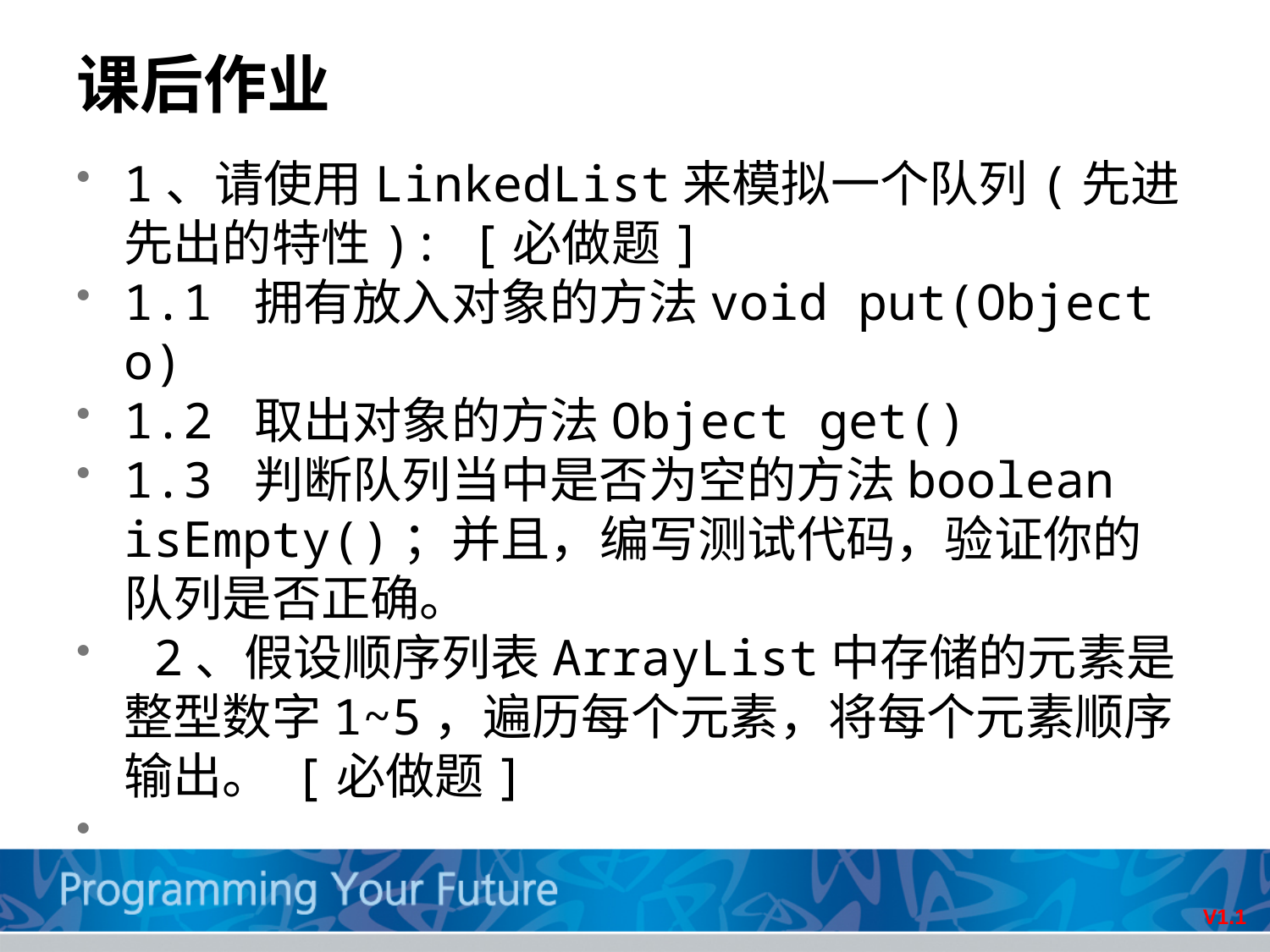

# 课后作业
1、请使用LinkedList来模拟一个队列(先进先出的特性): [必做题]
1.1 拥有放入对象的方法void put(Object o)
1.2 取出对象的方法Object get()
1.3 判断队列当中是否为空的方法boolean isEmpty()；并且，编写测试代码，验证你的队列是否正确。
 2、假设顺序列表ArrayList中存储的元素是整型数字1~5，遍历每个元素，将每个元素顺序输出。 [必做题]